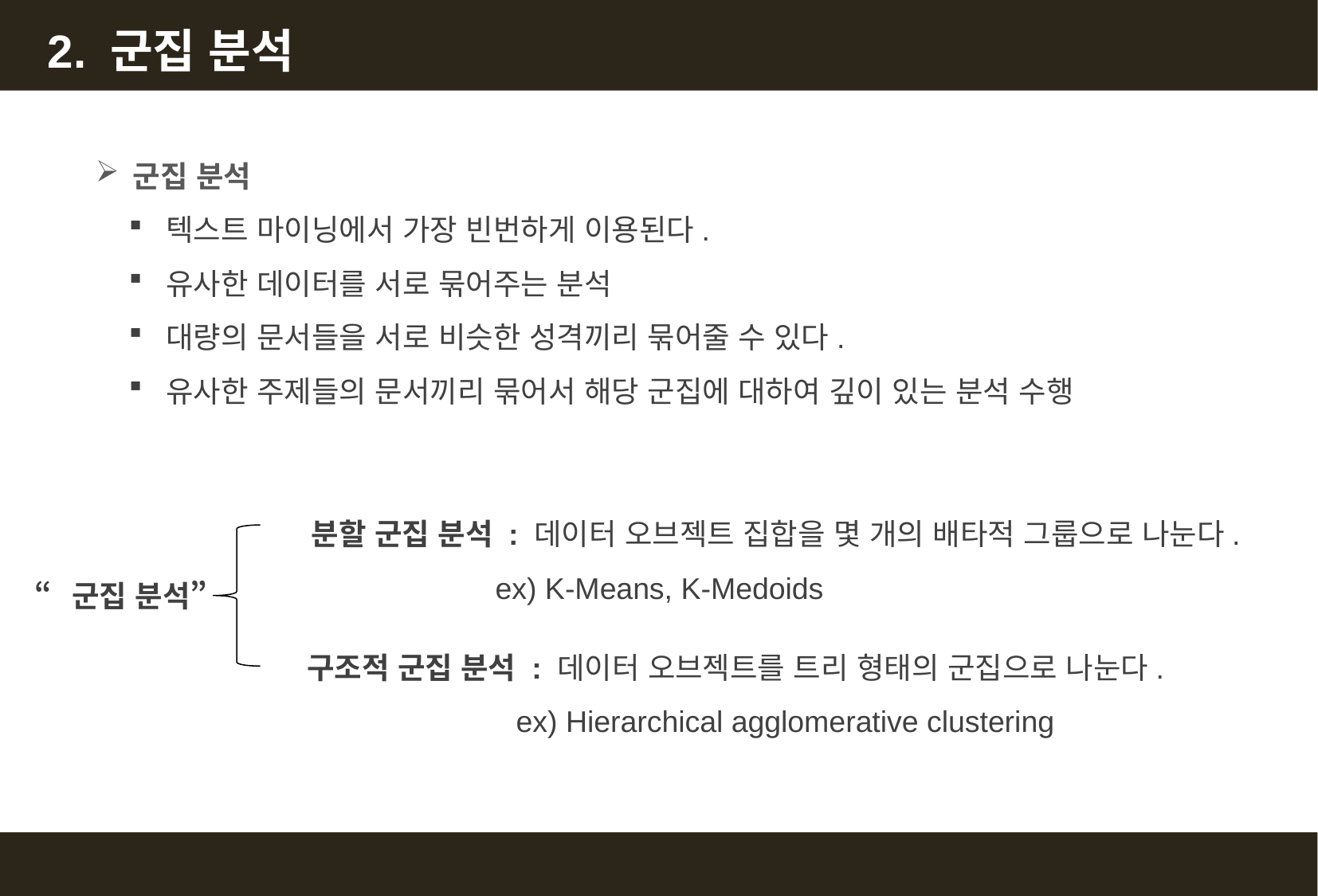

2. 군집 분석
군집 분석
텍스트 마이닝에서 가장 빈번하게 이용된다.
유사한 데이터를 서로 묶어주는 분석
대량의 문서들을 서로 비슷한 성격끼리 묶어줄 수 있다.
유사한 주제들의 문서끼리 묶어서 해당 군집에 대하여 깊이 있는 분석 수행
분할 군집 분석 : 데이터 오브젝트 집합을 몇 개의 배타적 그룹으로 나눈다.
                      ex) K-Means, K-Medoids

“군집 분석”
구조적 군집 분석 : 데이터 오브젝트를 트리 형태의 군집으로 나눈다.
                         ex) Hierarchical agglomerative clustering